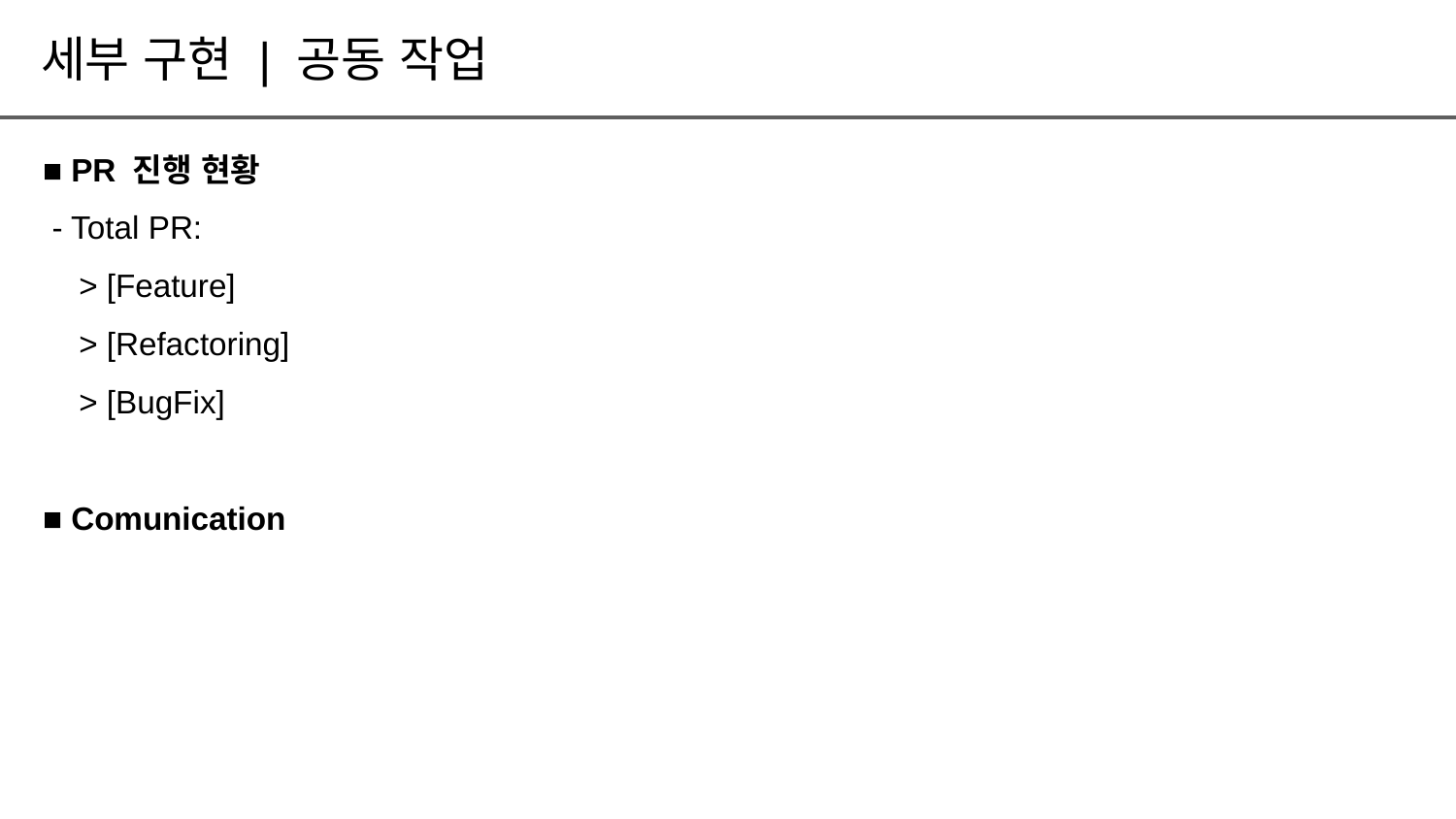

세부 구현 | 공동 작업
■ PR 진행 현황
 - Total PR:
    > [Feature]
    > [Refactoring]
    > [BugFix]

■ Comunication